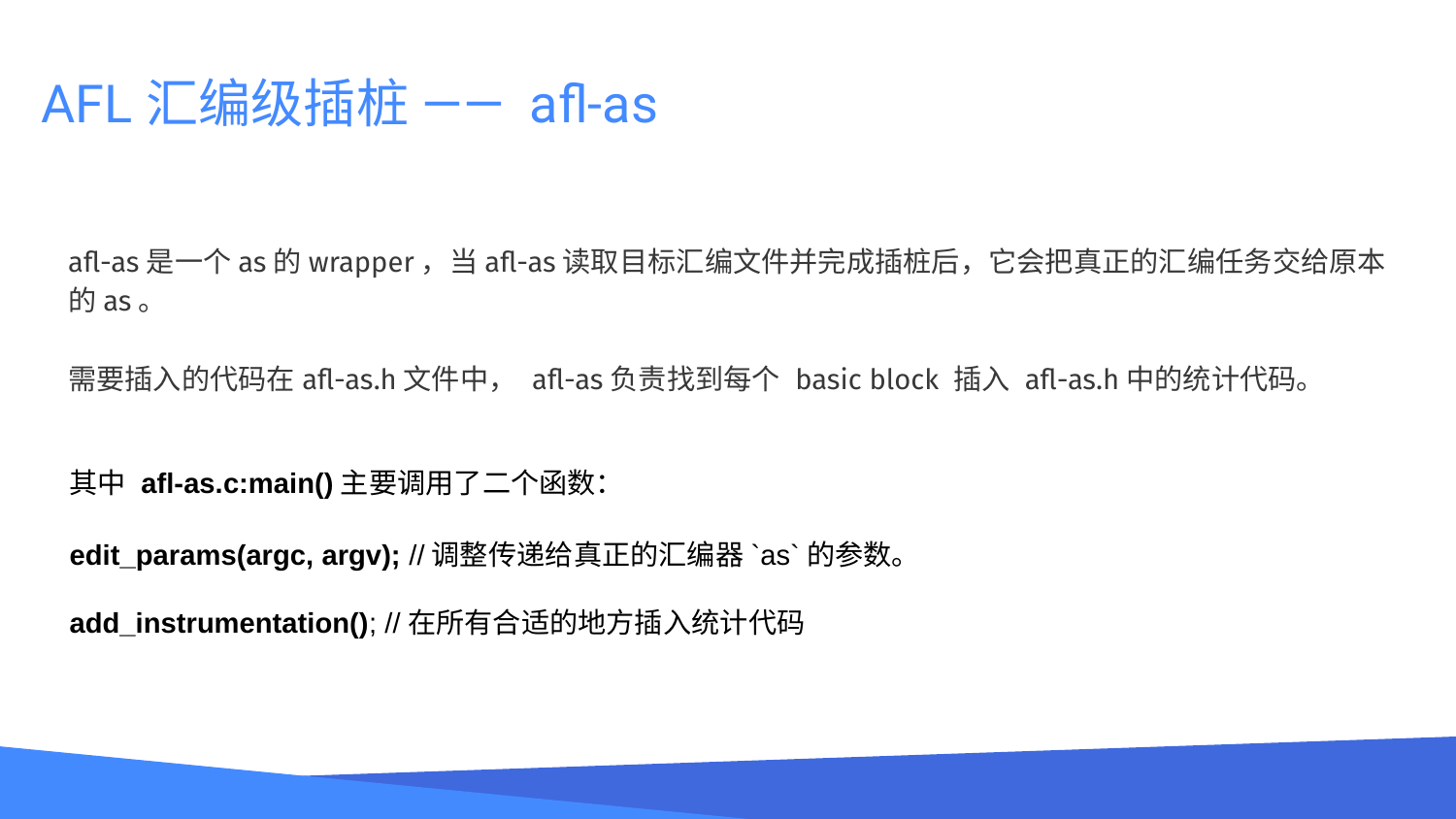

# AFL汇编级插桩 —— afl-as
afl-as是一个as的wrapper，当afl-as读取目标汇编文件并完成插桩后，它会把真正的汇编任务交给原本的as。

需要插入的代码在afl-as.h文件中， afl-as负责找到每个 basic block 插入 afl-as.h中的统计代码。

其中 afl-as.c:main()主要调用了二个函数：
edit_params(argc, argv); //调整传递给真正的汇编器`as`的参数。

add_instrumentation(); //在所有合适的地方插入统计代码